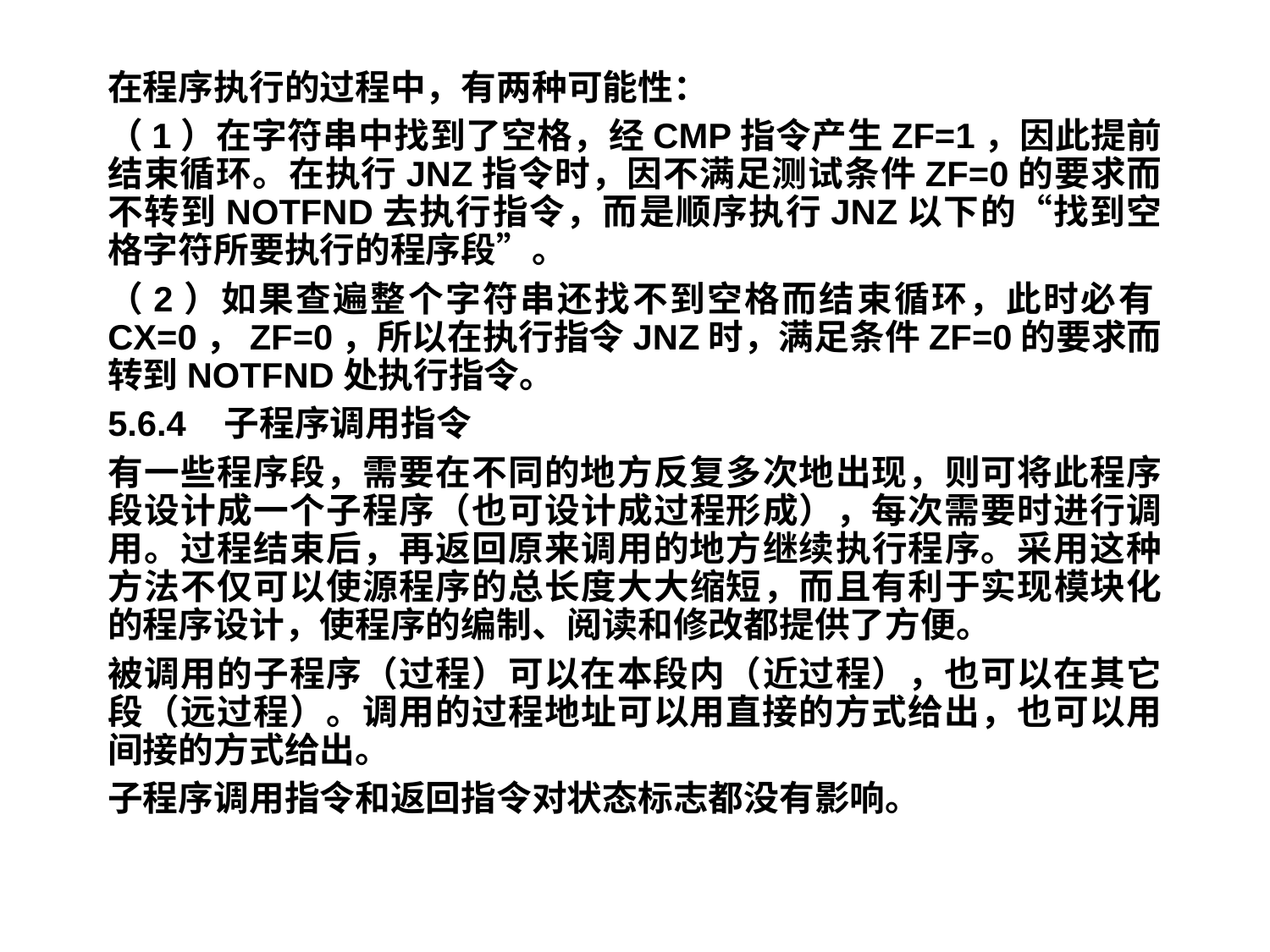

在程序执行的过程中，有两种可能性：
（1）在字符串中找到了空格，经CMP指令产生ZF=1，因此提前结束循环。在执行JNZ指令时，因不满足测试条件ZF=0的要求而不转到NOTFND去执行指令，而是顺序执行JNZ以下的“找到空格字符所要执行的程序段”。
（2）如果查遍整个字符串还找不到空格而结束循环，此时必有CX=0，ZF=0，所以在执行指令JNZ时，满足条件ZF=0的要求而转到NOTFND处执行指令。
5.6.4   子程序调用指令
有一些程序段，需要在不同的地方反复多次地出现，则可将此程序段设计成一个子程序（也可设计成过程形成），每次需要时进行调用。过程结束后，再返回原来调用的地方继续执行程序。采用这种方法不仅可以使源程序的总长度大大缩短，而且有利于实现模块化的程序设计，使程序的编制、阅读和修改都提供了方便。
被调用的子程序（过程）可以在本段内（近过程），也可以在其它段（远过程）。调用的过程地址可以用直接的方式给出，也可以用间接的方式给出。
子程序调用指令和返回指令对状态标志都没有影响。